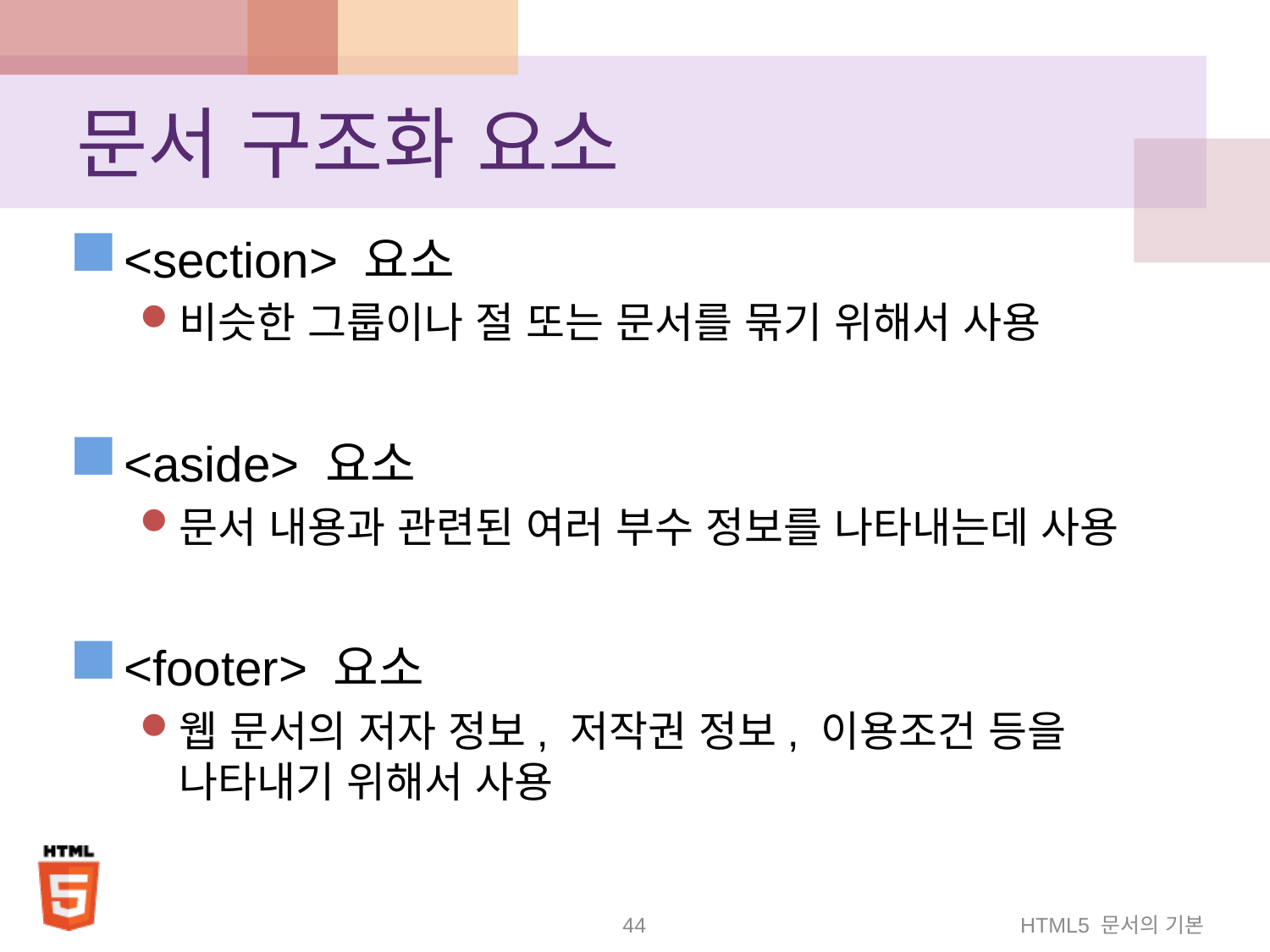

# 문서 구조화 요소
<section> 요소
비슷한 그룹이나 절 또는 문서를 묶기 위해서 사용

<aside> 요소
문서 내용과 관련된 여러 부수 정보를 나타내는데 사용

<footer> 요소
웹 문서의 저자 정보, 저작권 정보, 이용조건 등을 나타내기 위해서 사용

44
HTML5 문서의 기본